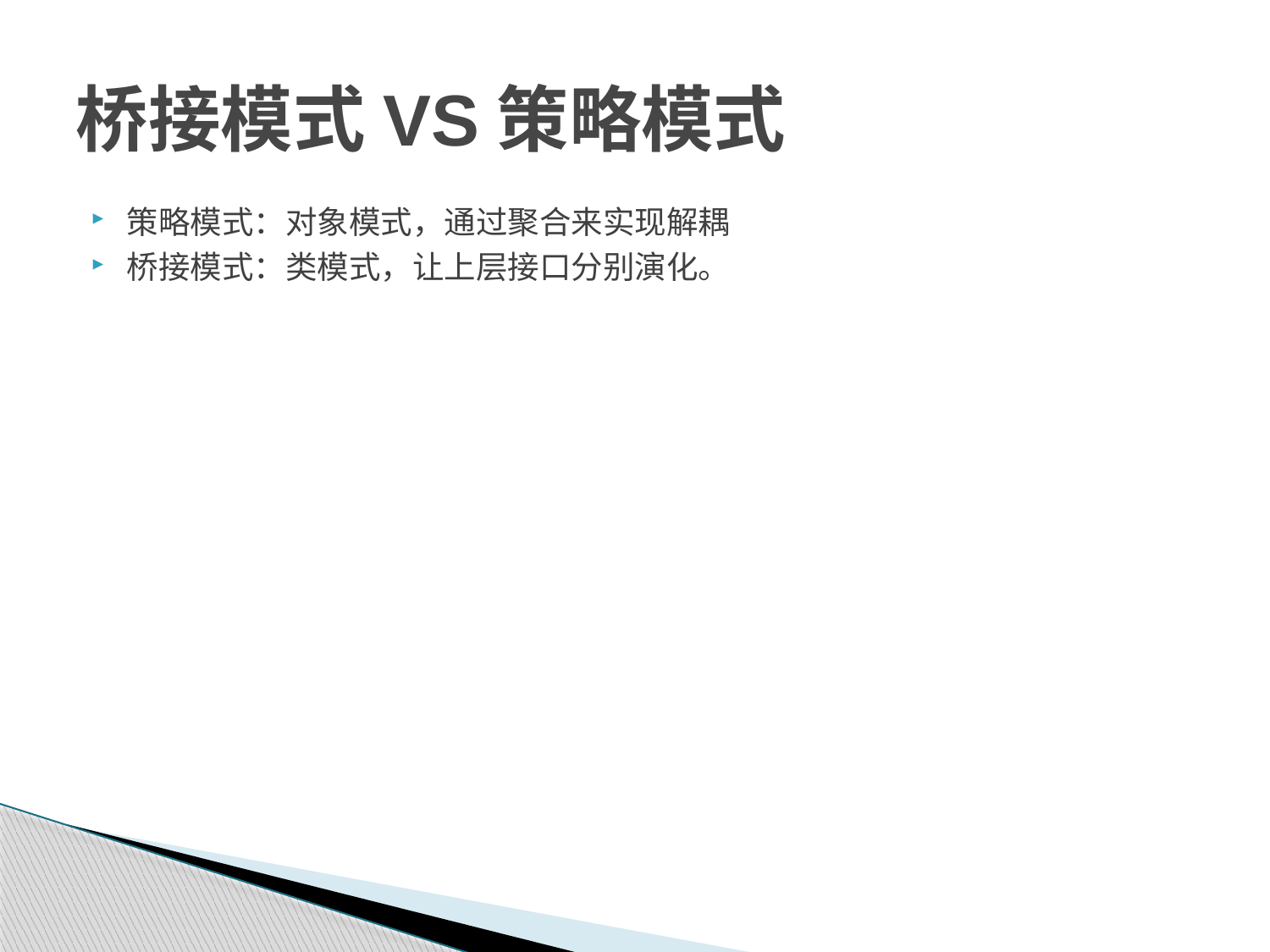

# 桥接模式VS策略模式
策略模式：对象模式，通过聚合来实现解耦
桥接模式：类模式，让上层接口分别演化。